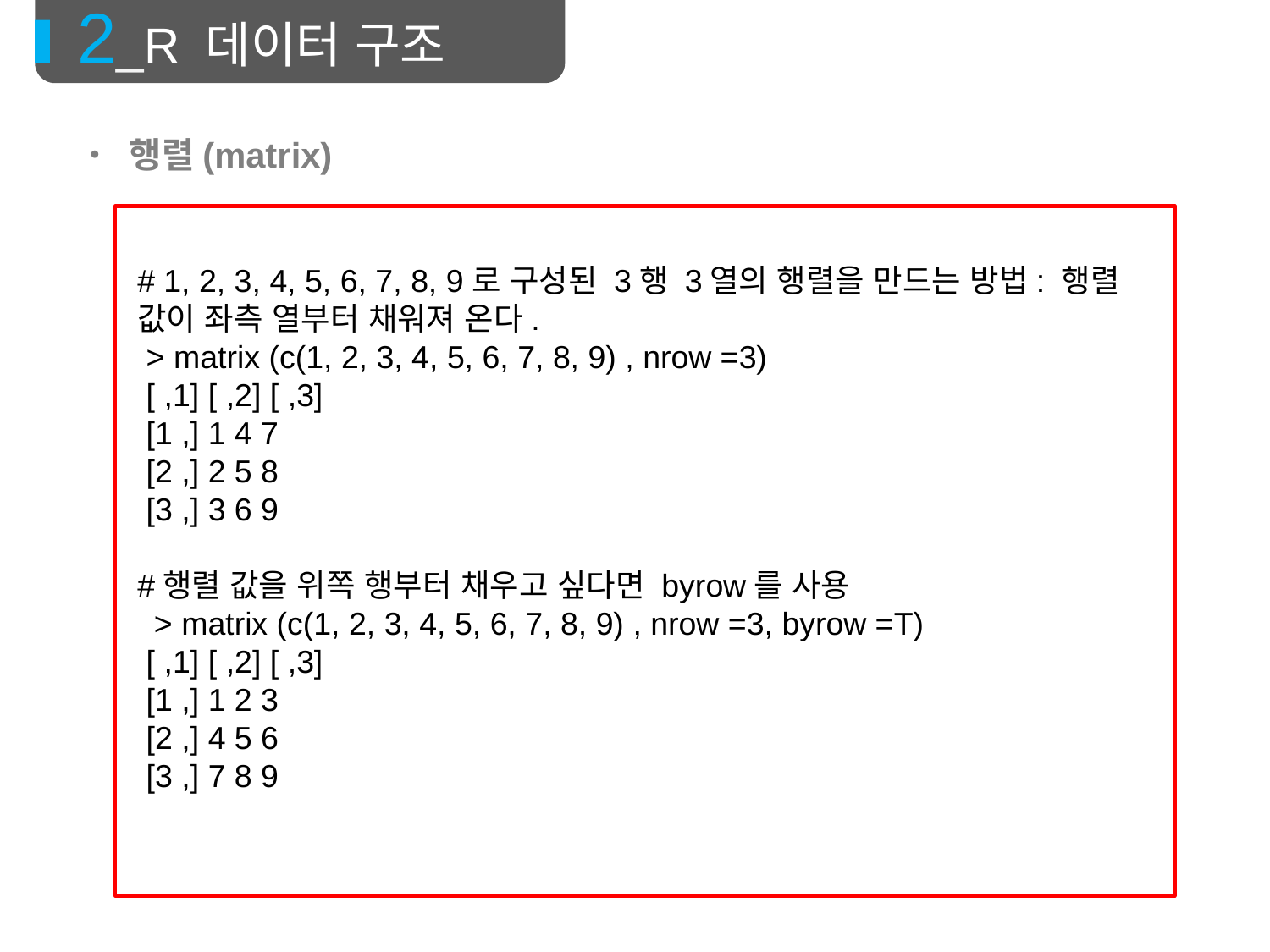

2_R 데이터 구조

• 행렬(matrix)

# 1, 2, 3, 4, 5, 6, 7, 8, 9로 구성된 3행 3열의 행렬을 만드는 방법: 행렬 값이 좌측 열부터 채워져 온다. > matrix (c(1, 2, 3, 4, 5, 6, 7, 8, 9) , nrow =3) [ ,1] [ ,2] [ ,3] [1 ,] 1 4 7 [2 ,] 2 5 8 [3 ,] 3 6 9 #행렬 값을 위쪽 행부터 채우고 싶다면 byrow를 사용 > matrix (c(1, 2, 3, 4, 5, 6, 7, 8, 9) , nrow =3, byrow =T) [ ,1] [ ,2] [ ,3] [1 ,] 1 2 3 [2 ,] 4 5 6 [3 ,] 7 8 9